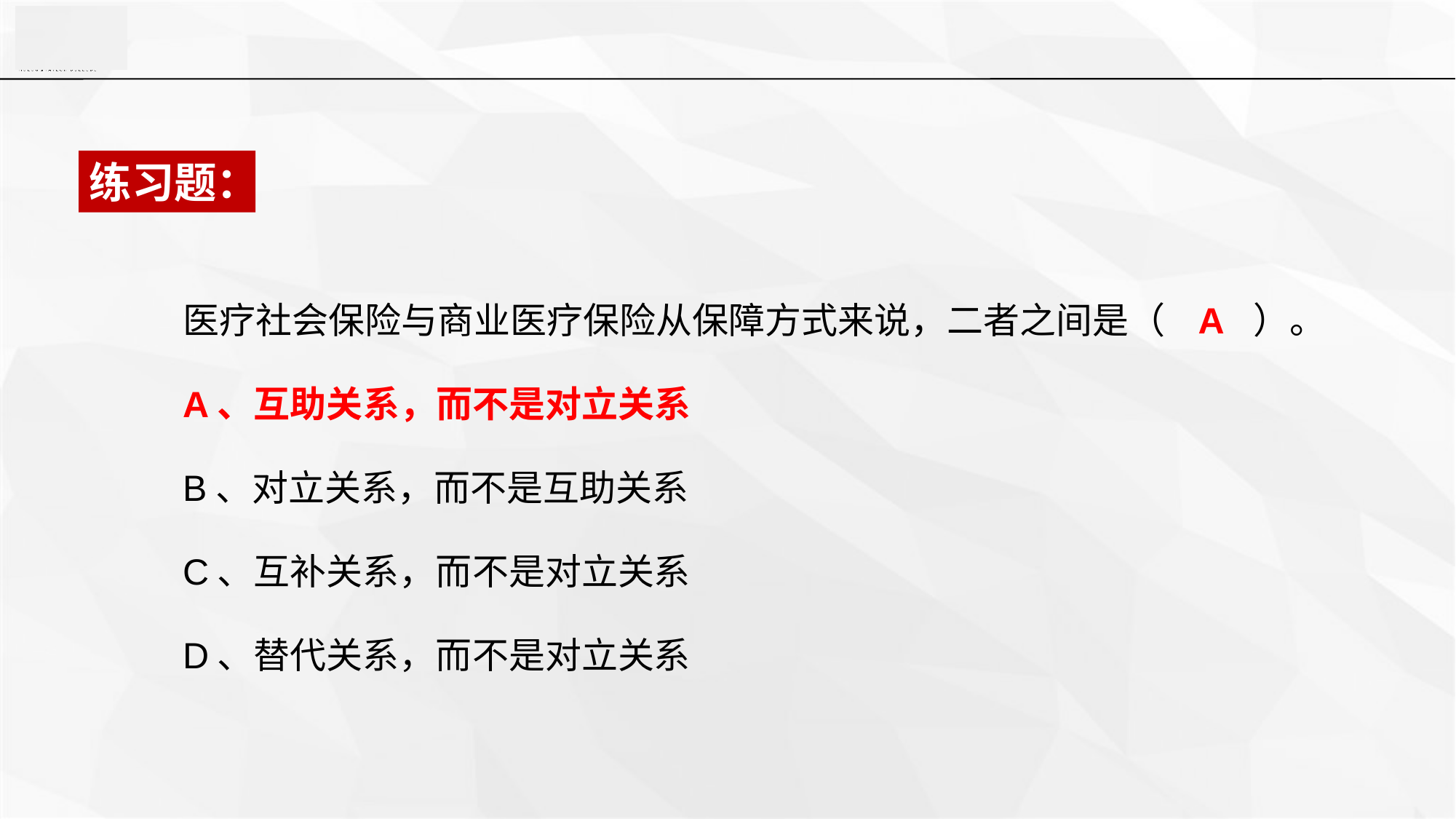

练习题：
医疗社会保险与商业医疗保险从保障方式来说，二者之间是（   A  ）。
A、互助关系，而不是对立关系
B、对立关系，而不是互助关系
C、互补关系，而不是对立关系
D、替代关系，而不是对立关系